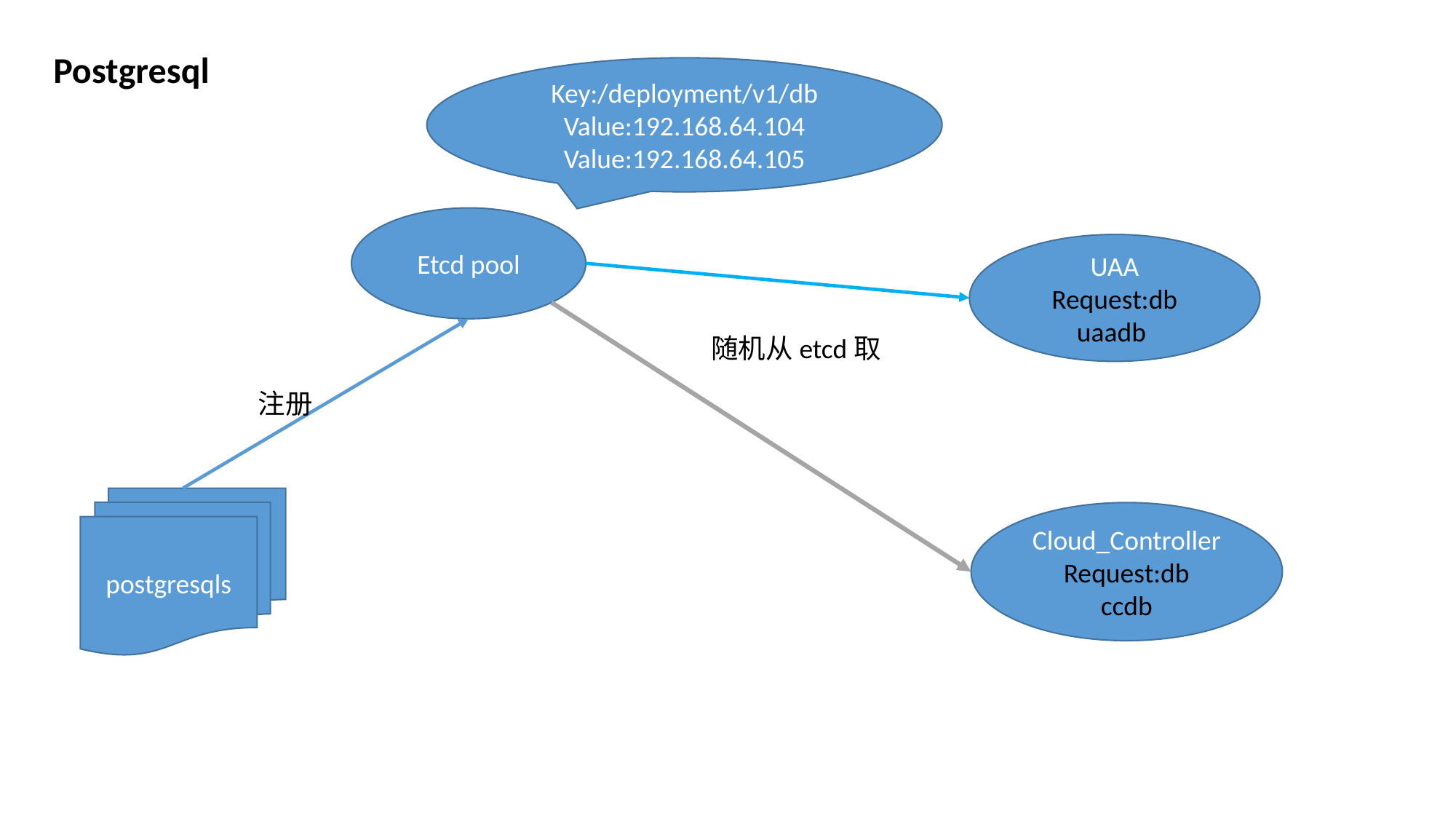

Postgresql
Key:/deployment/v1/db
Value:192.168.64.104
Value:192.168.64.105
Etcd pool
UAA
Request:db
uaadb
随机从etcd取
注册
postgresqls
Cloud_Controller
Request:db
ccdb